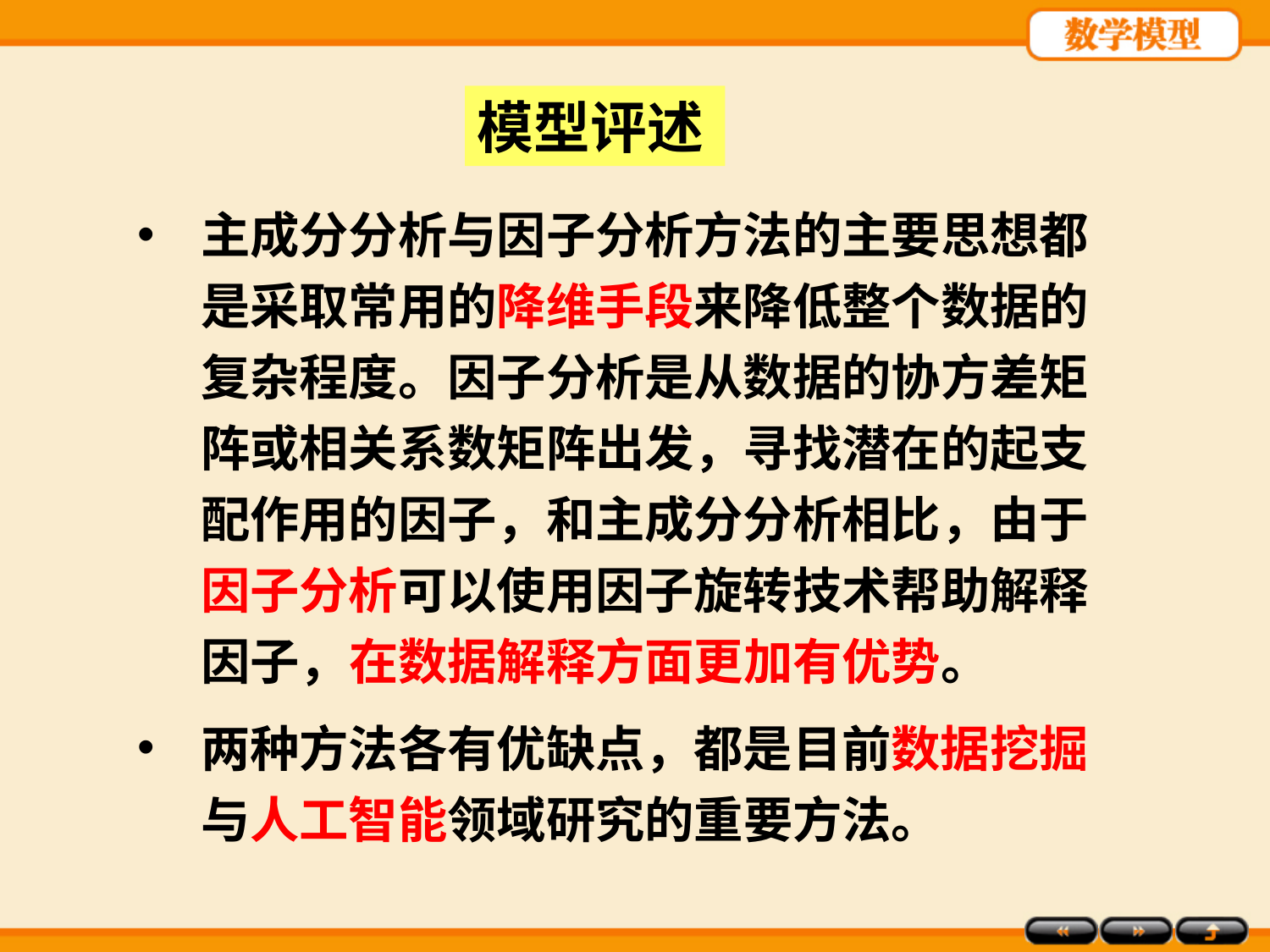

模型评述
主成分分析与因子分析方法的主要思想都是采取常用的降维手段来降低整个数据的复杂程度。因子分析是从数据的协方差矩阵或相关系数矩阵出发，寻找潜在的起支配作用的因子，和主成分分析相比，由于因子分析可以使用因子旋转技术帮助解释因子，在数据解释方面更加有优势。
两种方法各有优缺点，都是目前数据挖掘与人工智能领域研究的重要方法。